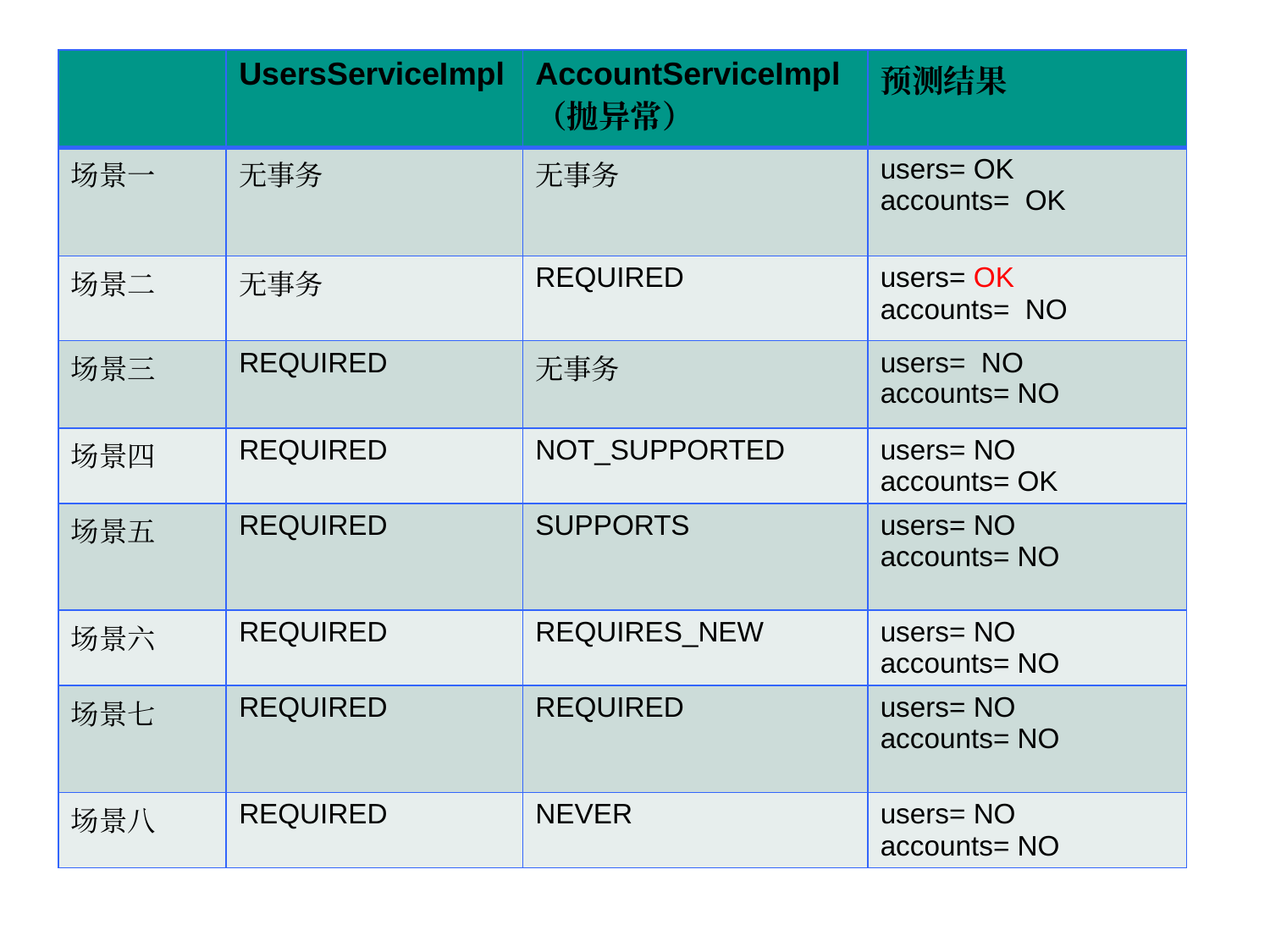

|  | UsersServiceImpl | AccountServiceImpl（抛异常） | 预测结果 |
| --- | --- | --- | --- |
| 场景一 | 无事务 | 无事务 | users= OK accounts= OK |
| 场景二 | 无事务 | REQUIRED | users= OK accounts= NO |
| 场景三 | REQUIRED | 无事务 | users= NO accounts= NO |
| 场景四 | REQUIRED | NOT\_SUPPORTED | users= NO accounts= OK |
| 场景五 | REQUIRED | SUPPORTS | users= NO accounts= NO |
| 场景六 | REQUIRED | REQUIRES\_NEW | users= NO accounts= NO |
| 场景七 | REQUIRED | REQUIRED | users= NO accounts= NO |
| 场景八 | REQUIRED | NEVER | users= NO accounts= NO |